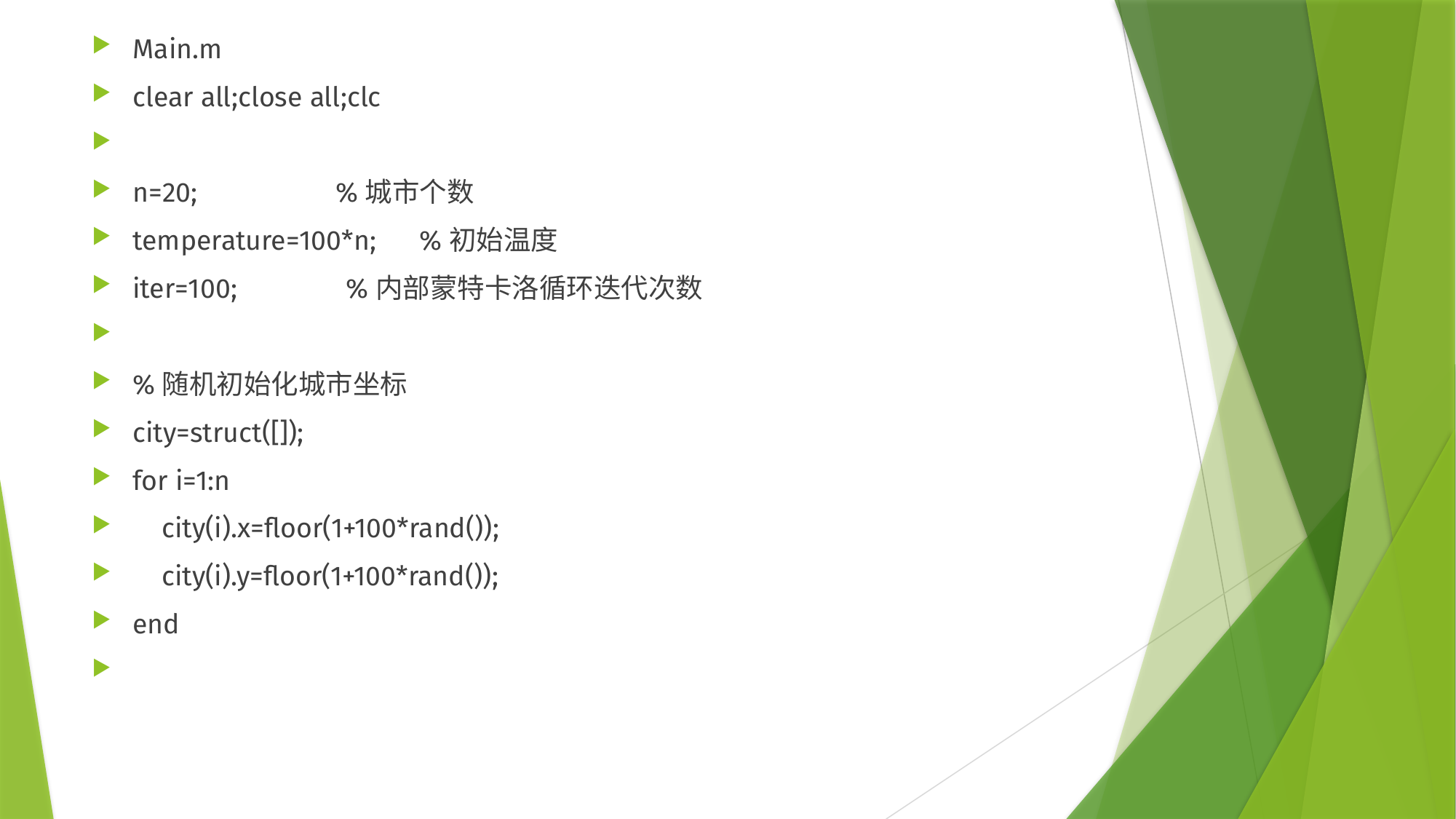

Main.m
clear all;close all;clc

n=20;                   %城市个数
temperature=100*n;      %初始温度
iter=100;               %内部蒙特卡洛循环迭代次数

%随机初始化城市坐标
city=struct([]);
for i=1:n
    city(i).x=floor(1+100*rand());
    city(i).y=floor(1+100*rand());
end